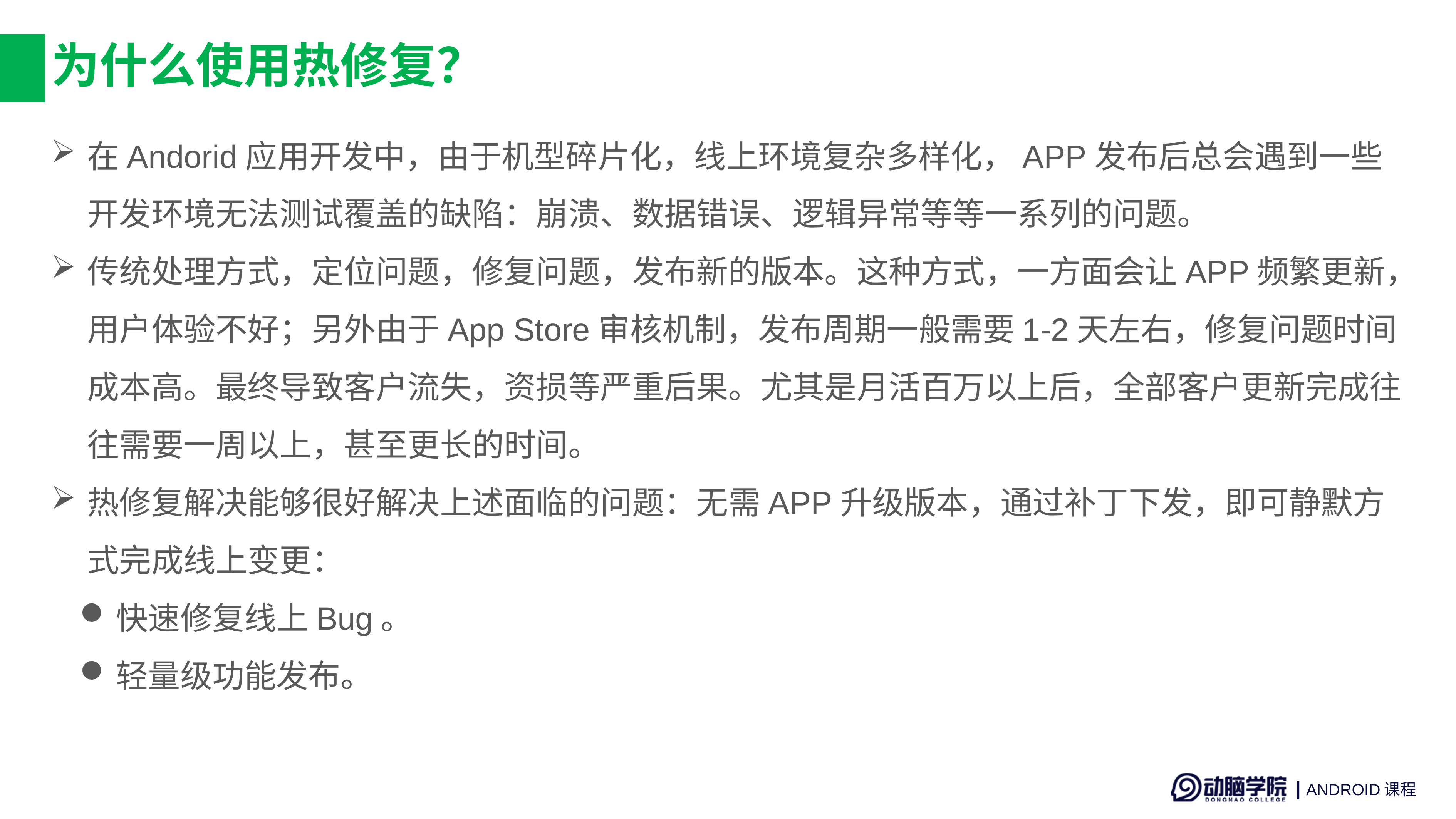

# 为什么使用热修复？
在Andorid应用开发中，由于机型碎片化，线上环境复杂多样化，APP发布后总会遇到一些开发环境无法测试覆盖的缺陷：崩溃、数据错误、逻辑异常等等一系列的问题。
传统处理方式，定位问题，修复问题，发布新的版本。这种方式，一方面会让APP频繁更新，用户体验不好；另外由于App Store审核机制，发布周期一般需要1-2天左右，修复问题时间成本高。最终导致客户流失，资损等严重后果。尤其是月活百万以上后，全部客户更新完成往往需要一周以上，甚至更长的时间。
热修复解决能够很好解决上述面临的问题：无需APP升级版本，通过补丁下发，即可静默方式完成线上变更：
快速修复线上Bug。
轻量级功能发布。